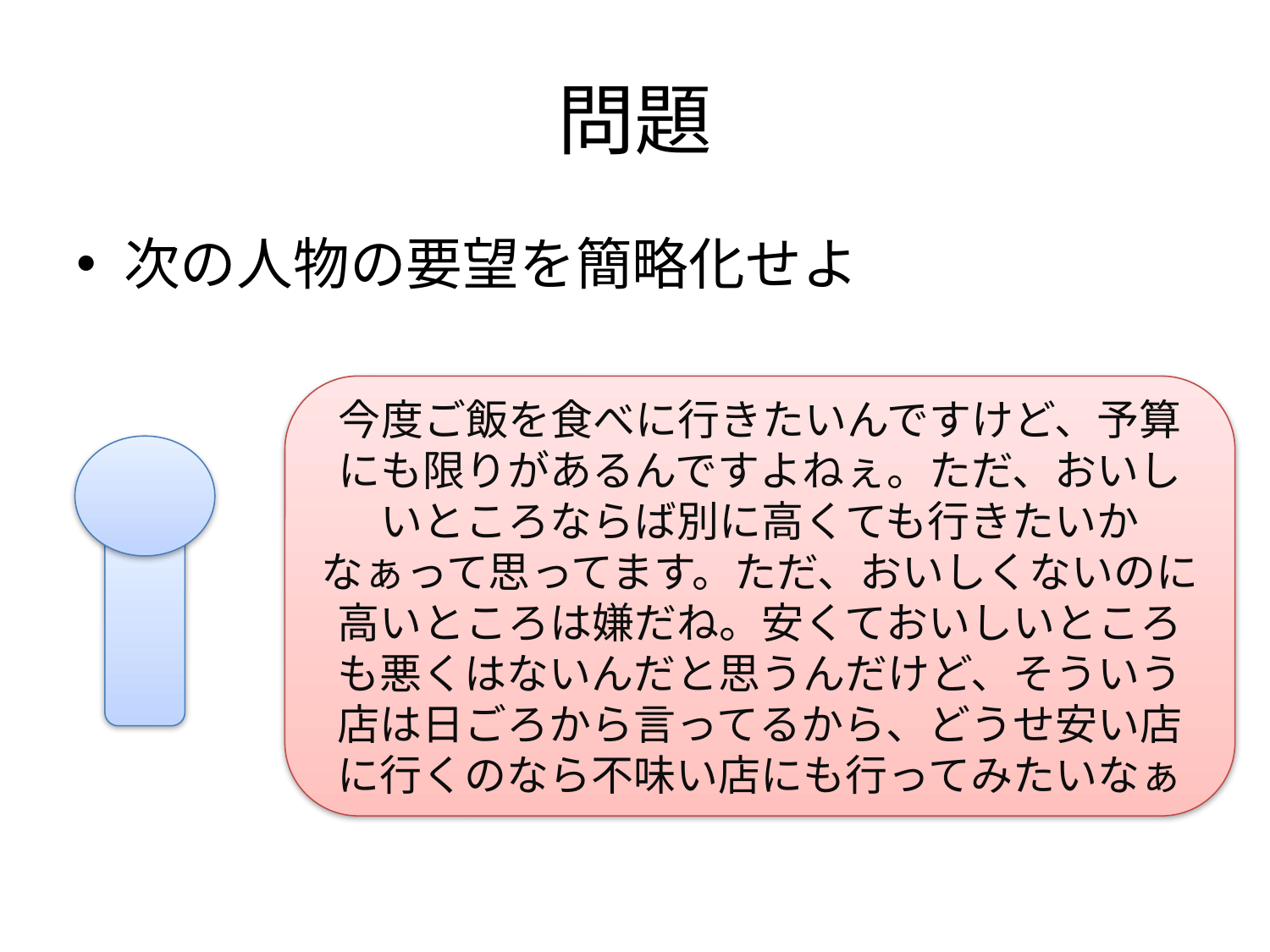

# 問題
次の人物の要望を簡略化せよ
今度ご飯を食べに行きたいんですけど、予算にも限りがあるんですよねぇ。ただ、おいしいところならば別に高くても行きたいかなぁって思ってます。ただ、おいしくないのに高いところは嫌だね。安くておいしいところも悪くはないんだと思うんだけど、そういう店は日ごろから言ってるから、どうせ安い店に行くのなら不味い店にも行ってみたいなぁ